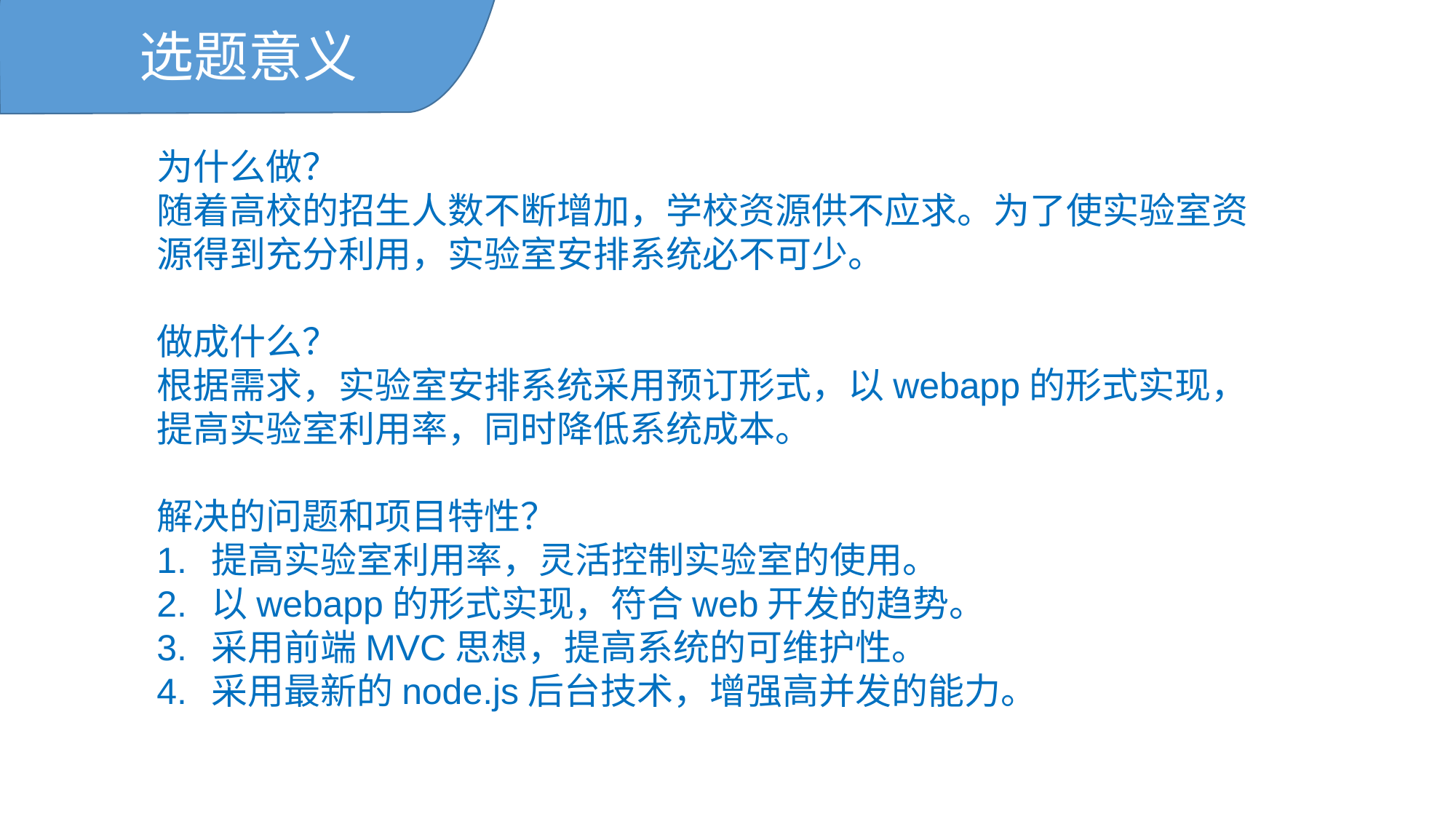

选题意义
为什么做？
随着高校的招生人数不断增加，学校资源供不应求。为了使实验室资源得到充分利用，实验室安排系统必不可少。

做成什么？
根据需求，实验室安排系统采用预订形式，以webapp的形式实现，提高实验室利用率，同时降低系统成本。

解决的问题和项目特性？
提高实验室利用率，灵活控制实验室的使用。
以webapp的形式实现，符合web开发的趋势。
采用前端MVC思想，提高系统的可维护性。
采用最新的node.js后台技术，增强高并发的能力。